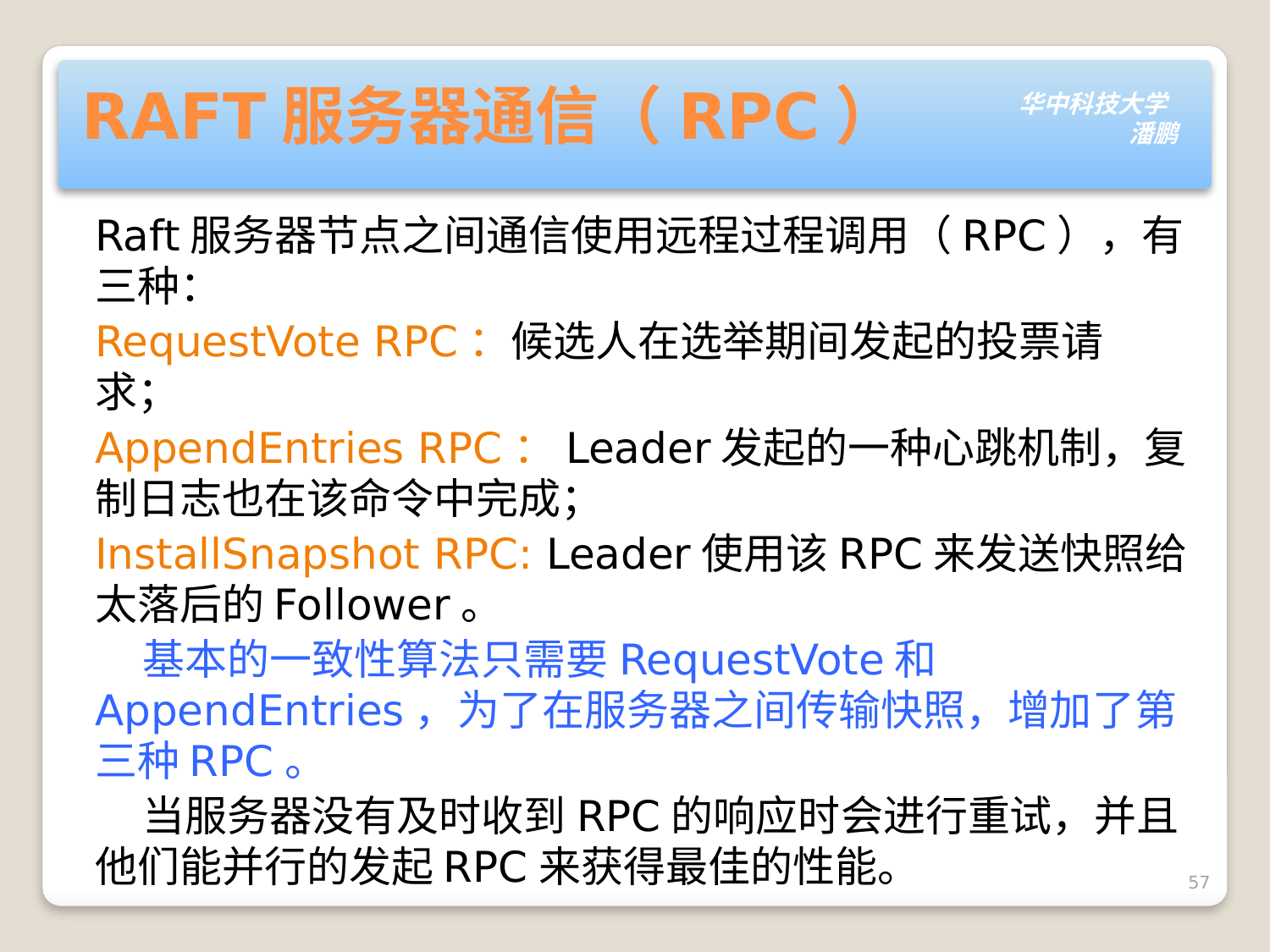

# RAFT服务器通信（RPC）
Raft服务器节点之间通信使用远程过程调用（RPC），有三种：
RequestVote RPC：候选人在选举期间发起的投票请求；
AppendEntries RPC：Leader发起的一种心跳机制，复制日志也在该命令中完成；
InstallSnapshot RPC: Leader使用该RPC来发送快照给太落后的Follower。
    基本的一致性算法只需要RequestVote和AppendEntries，为了在服务器之间传输快照，增加了第三种RPC。
    当服务器没有及时收到RPC的响应时会进行重试，并且他们能并行的发起RPC来获得最佳的性能。
57